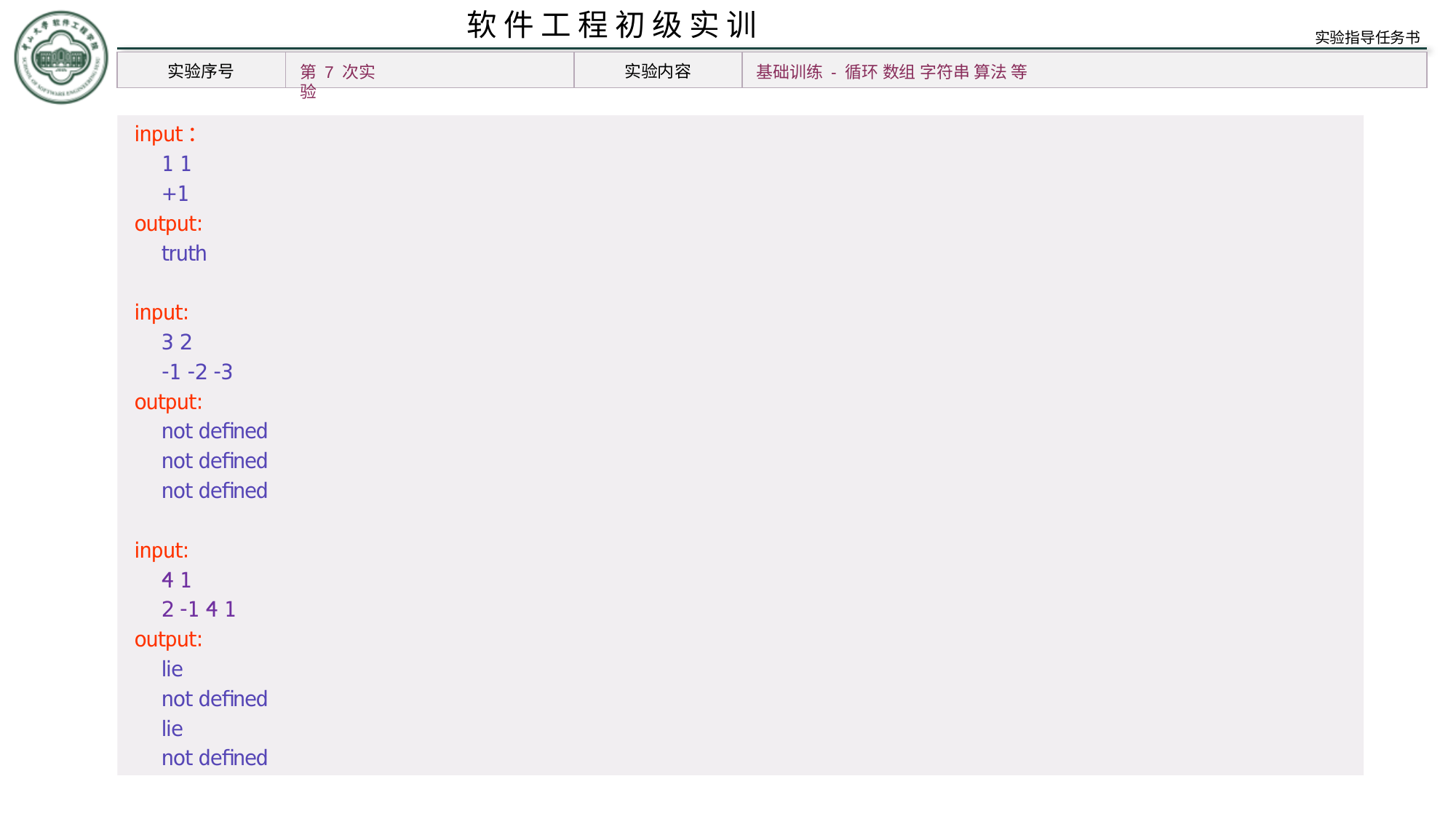

第 7 次实验
基础训练 - 循环 数组 字符串 算法 等
 input：
     1 1
     +1
 output:
     truth

 input:
     3 2
     -1 -2 -3
 output:
     not defined
     not defined
     not defined

 input:
     4 1
     2 -1 4 1
 output:
     lie
     not defined
     lie
     not defined